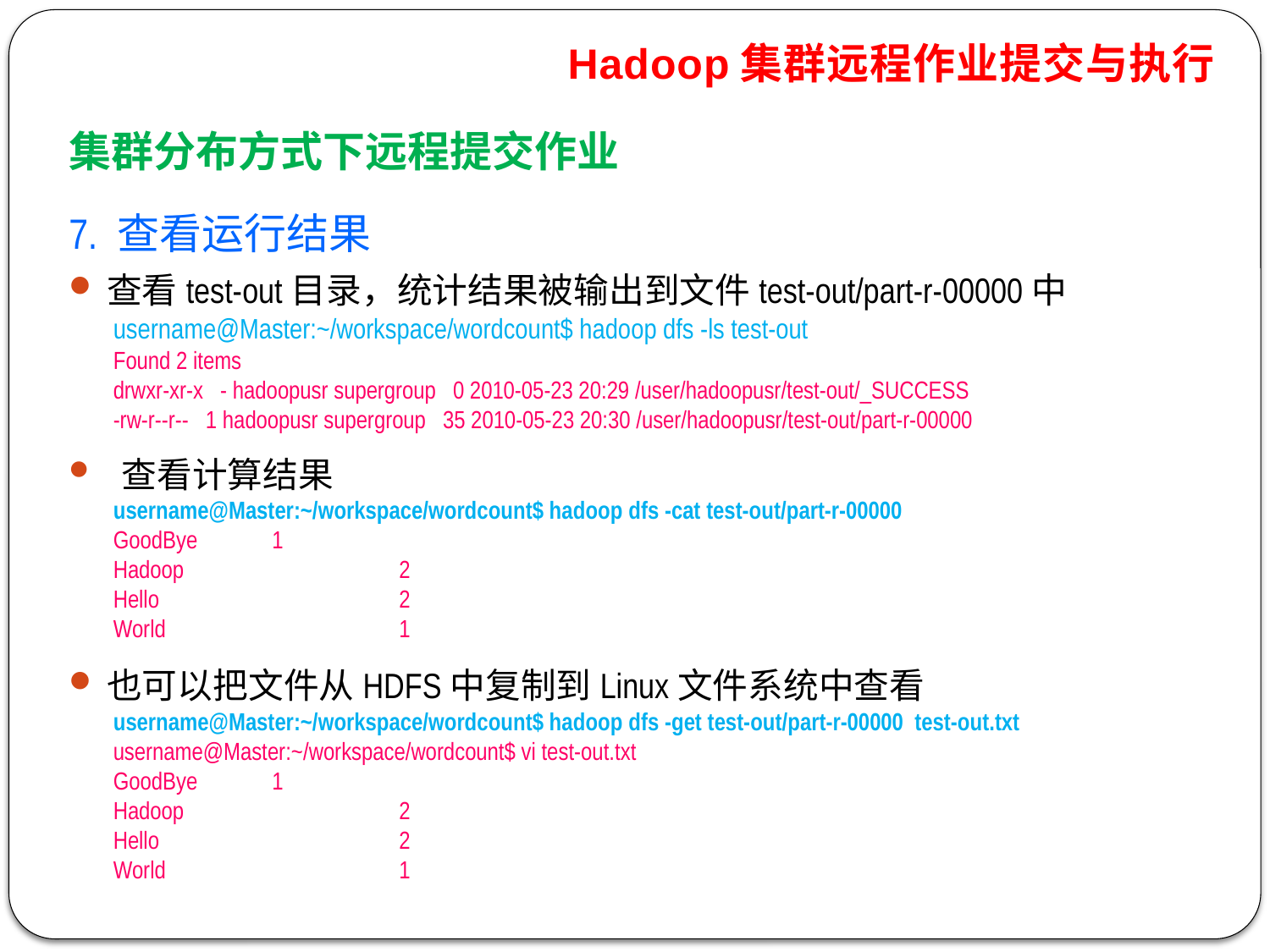

Hadoop集群远程作业提交与执行
集群分布方式下远程提交作业
7. 查看运行结果
查看test-out目录，统计结果被输出到文件test-out/part-r-00000中
username@Master:~/workspace/wordcount$ hadoop dfs -ls test-out
Found 2 items
drwxr-xr-x   - hadoopusr supergroup   0 2010-05-23 20:29 /user/hadoopusr/test-out/_SUCCESS
-rw-r--r--   1 hadoopusr supergroup   35 2010-05-23 20:30 /user/hadoopusr/test-out/part-r-00000

 查看计算结果
username@Master:~/workspace/wordcount$ hadoop dfs -cat test-out/part-r-00000
GoodBye	1
Hadoop		2
Hello		2
World		1

也可以把文件从HDFS中复制到Linux文件系统中查看
username@Master:~/workspace/wordcount$ hadoop dfs -get test-out/part-r-00000  test-out.txt
username@Master:~/workspace/wordcount$ vi test-out.txt
GoodBye	1
Hadoop		2
Hello		2
World		1